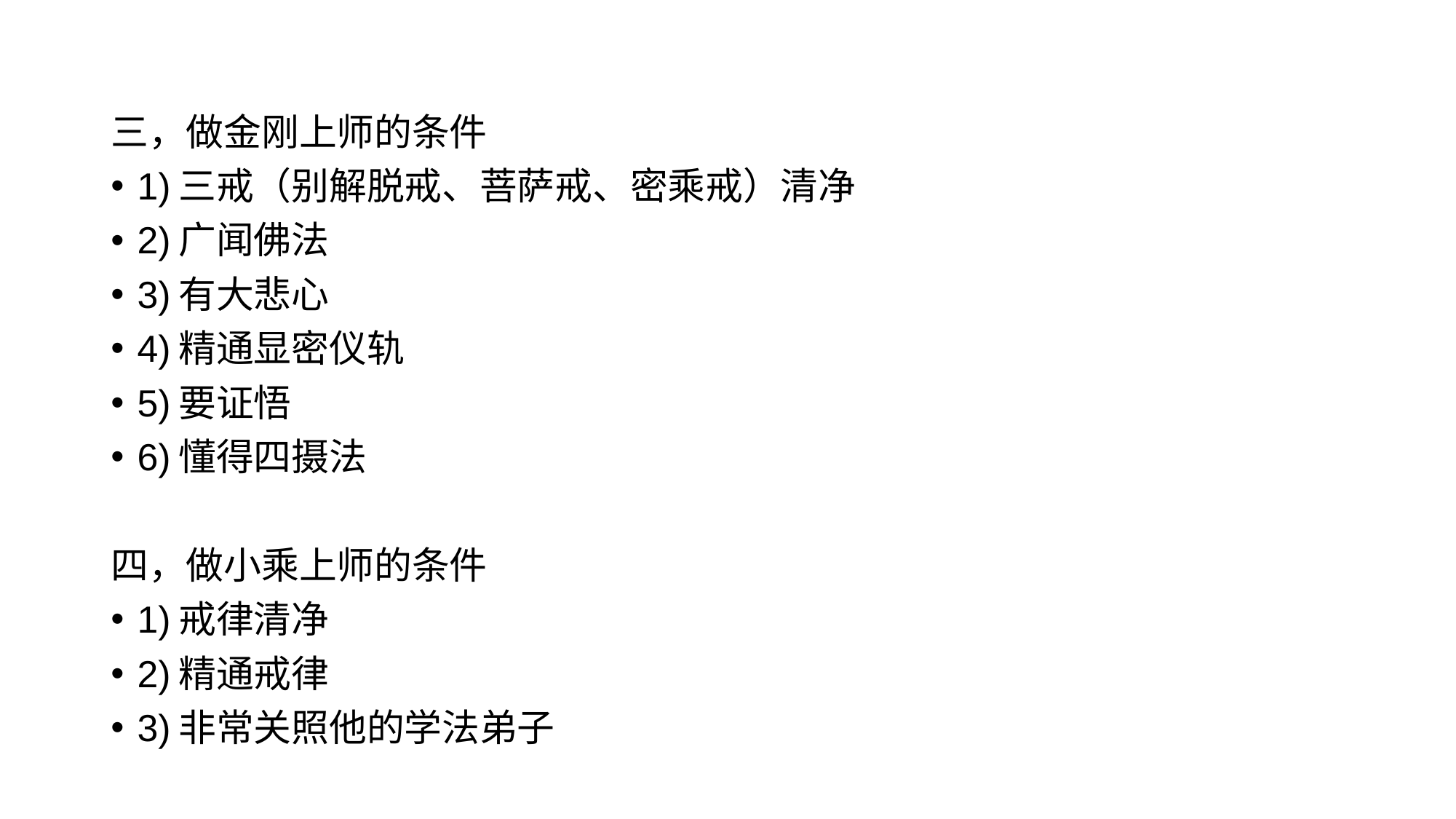

三，做金刚上师的条件
1)三戒（别解脱戒、菩萨戒、密乘戒）清净
2)广闻佛法
3)有大悲心
4)精通显密仪轨
5)要证悟
6)懂得四摄法

四，做小乘上师的条件
1)戒律清净
2)精通戒律
3)非常关照他的学法弟子